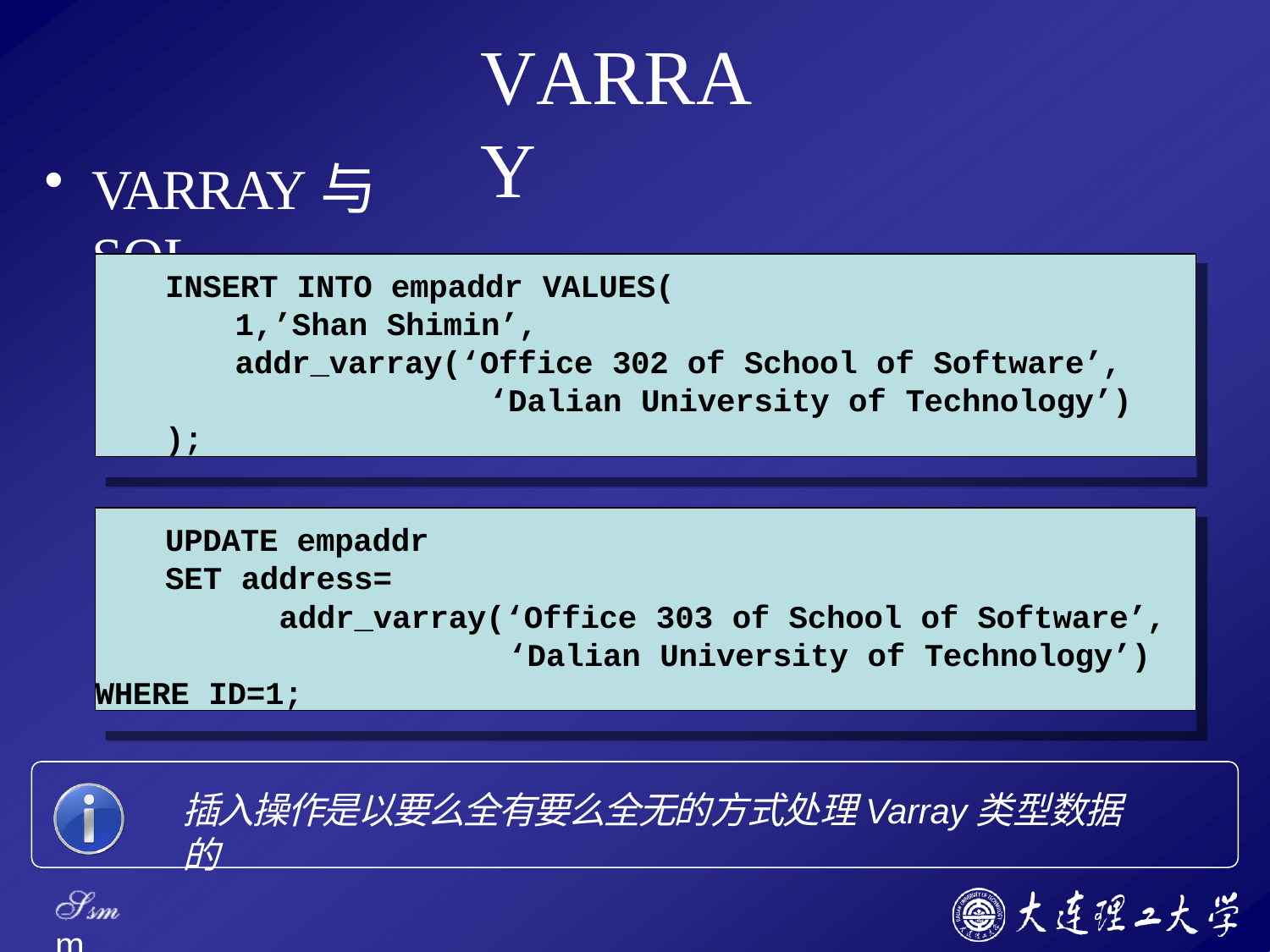

# VARRAY
VARRAY与SQL
INSERT INTO empaddr VALUES(
1,’Shan Shimin’,
addr_varray(‘Office 302 of School of Software’,
‘Dalian University of Technology’)
);

UPDATE empaddr
SET address=
addr_varray(‘Office 303 of School of Software’,  ‘Dalian University of Technology’)
WHERE ID=1;

插入操作是以要么全有要么全无的方式处理Varray类型数据的

Ssm